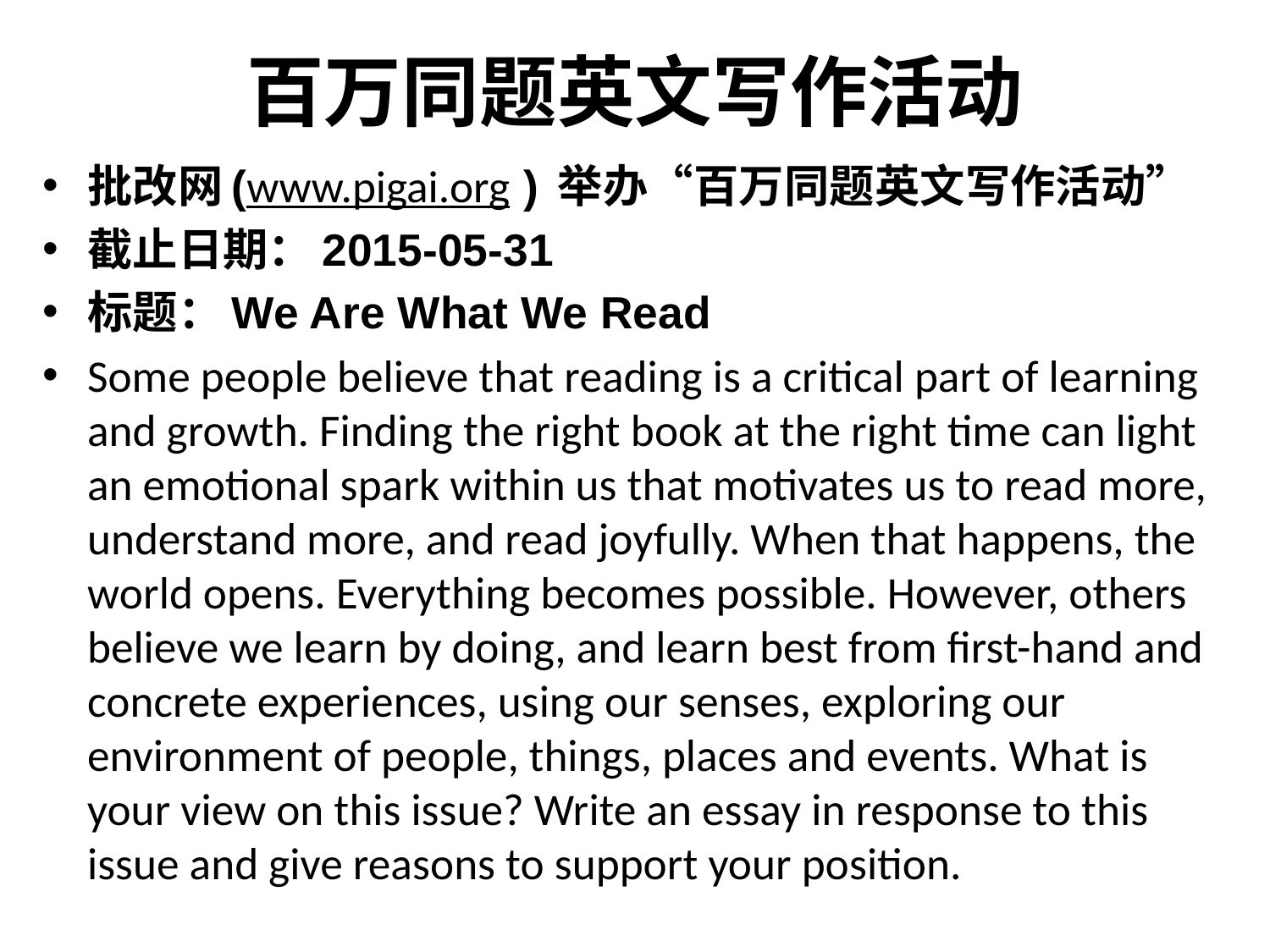

# 百万同题英文写作活动
批改网(www.pigai.org ) 举办“百万同题英文写作活动”
截止日期：2015-05-31
标题：We Are What We Read
Some people believe that reading is a critical part of learning and growth. Finding the right book at the right time can light an emotional spark within us that motivates us to read more, understand more, and read joyfully. When that happens, the world opens. Everything becomes possible. However, others believe we learn by doing, and learn best from first-hand and concrete experiences, using our senses, exploring our environment of people, things, places and events. What is your view on this issue? Write an essay in response to this issue and give reasons to support your position.